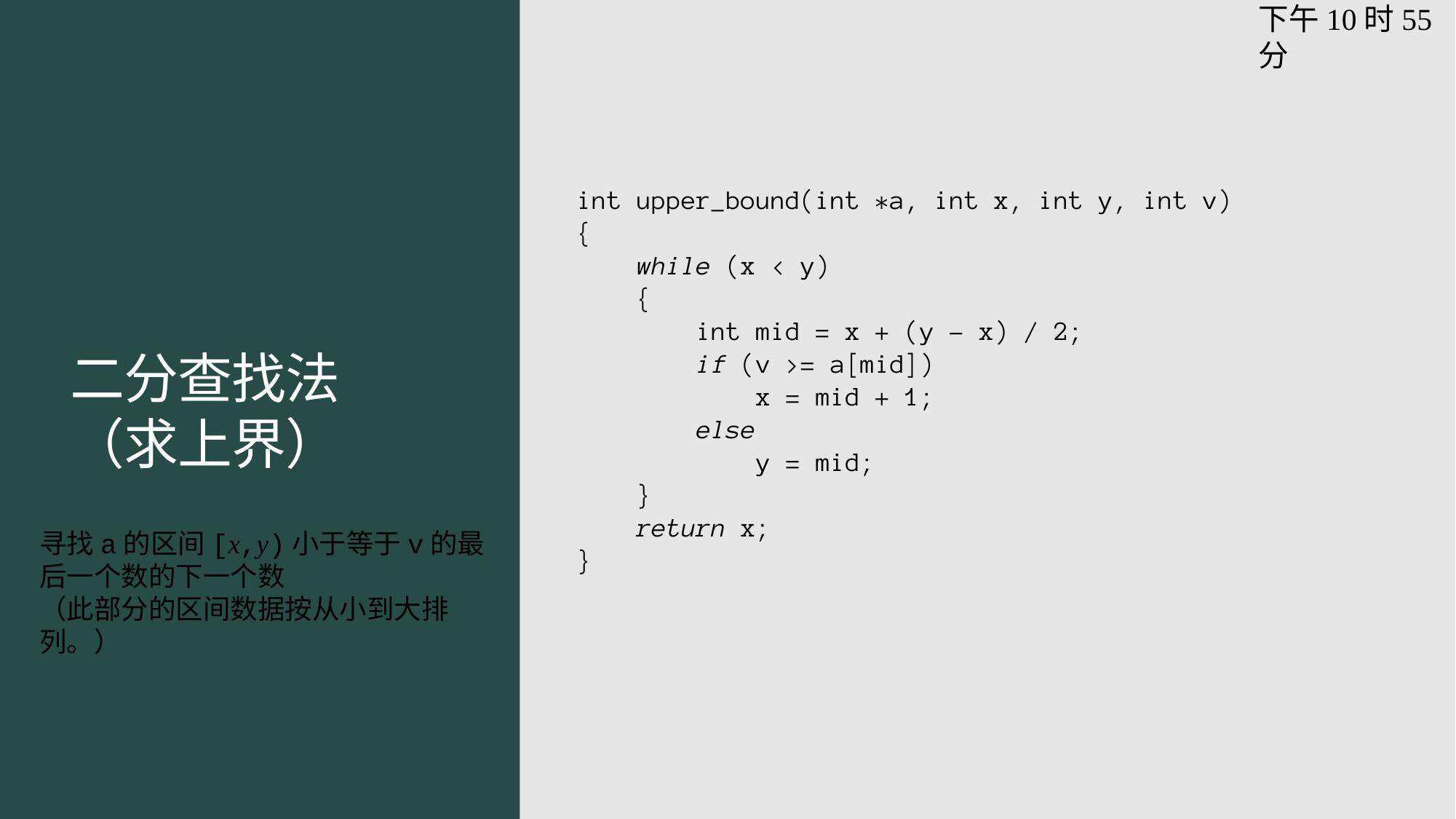

int upper_bound(int *a, int x, int y, int v)
{
    while (x < y)
    {
        int mid = x + (y - x) / 2;
        if (v >= a[mid])
            x = mid + 1;
        else
            y = mid;
    }
    return x;
}

# 二分查找法 （求上界）
寻找a的区间[x,y)小于等于v的最后一个数的下一个数
（此部分的区间数据按从小到大排列。）